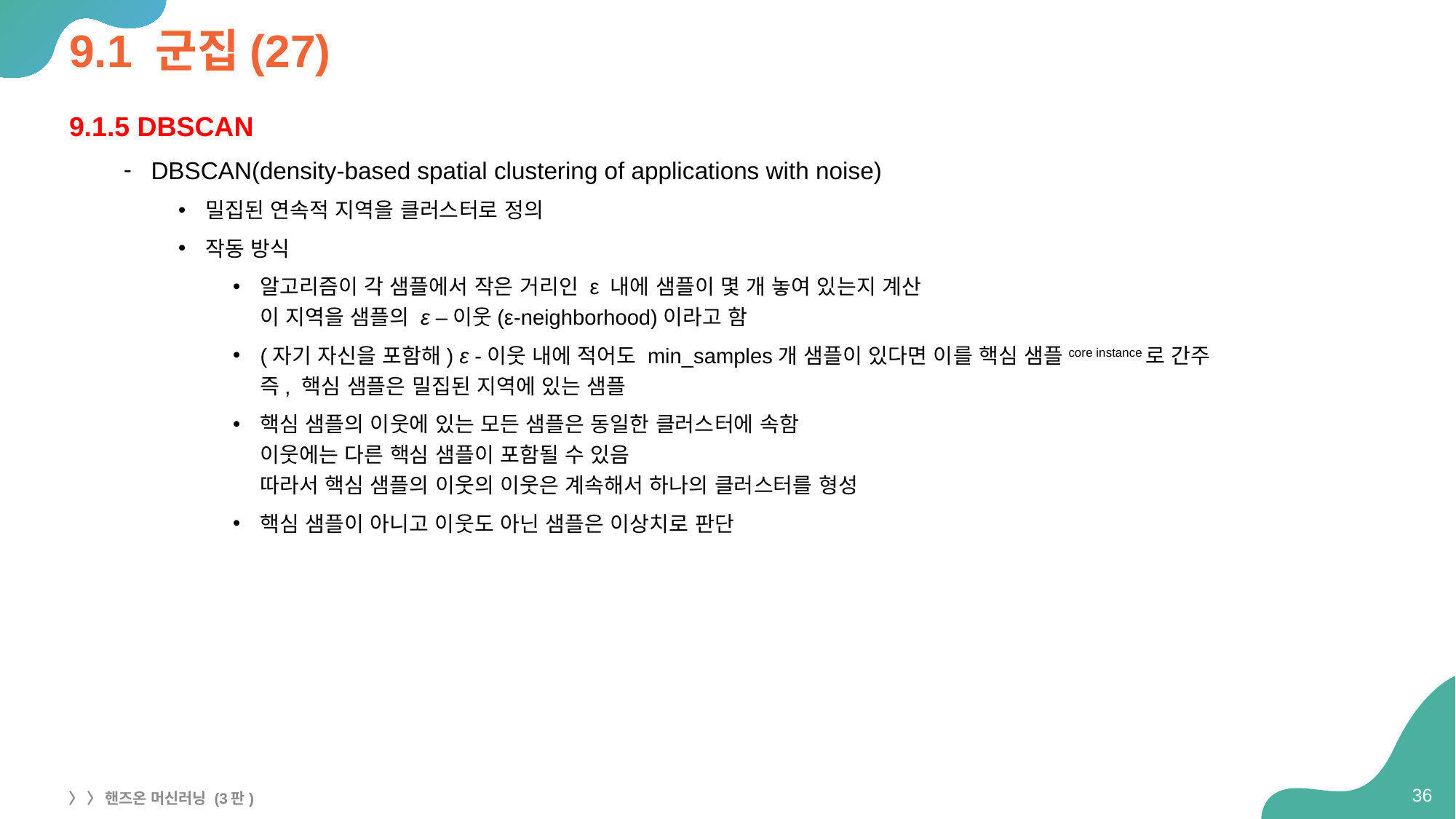

# 9.1 군집(27)
9.1.5 DBSCAN
DBSCAN(density-based spatial clustering of applications with noise)
밀집된 연속적 지역을 클러스터로 정의
작동 방식
알고리즘이 각 샘플에서 작은 거리인 ε 내에 샘플이 몇 개 놓여 있는지 계산
이 지역을 샘플의 ε –이웃(ε-neighborhood)이라고 함
(자기 자신을 포함해) ε -이웃 내에 적어도 min_samples개 샘플이 있다면 이를 핵심 샘플core instance로 간주
즉, 핵심 샘플은 밀집된 지역에 있는 샘플
핵심 샘플의 이웃에 있는 모든 샘플은 동일한 클러스터에 속함
이웃에는 다른 핵심 샘플이 포함될 수 있음
따라서 핵심 샘플의 이웃의 이웃은 계속해서 하나의 클러스터를 형성
핵심 샘플이 아니고 이웃도 아닌 샘플은 이상치로 판단
36
〉 〉 핸즈온 머신러닝 (3판)